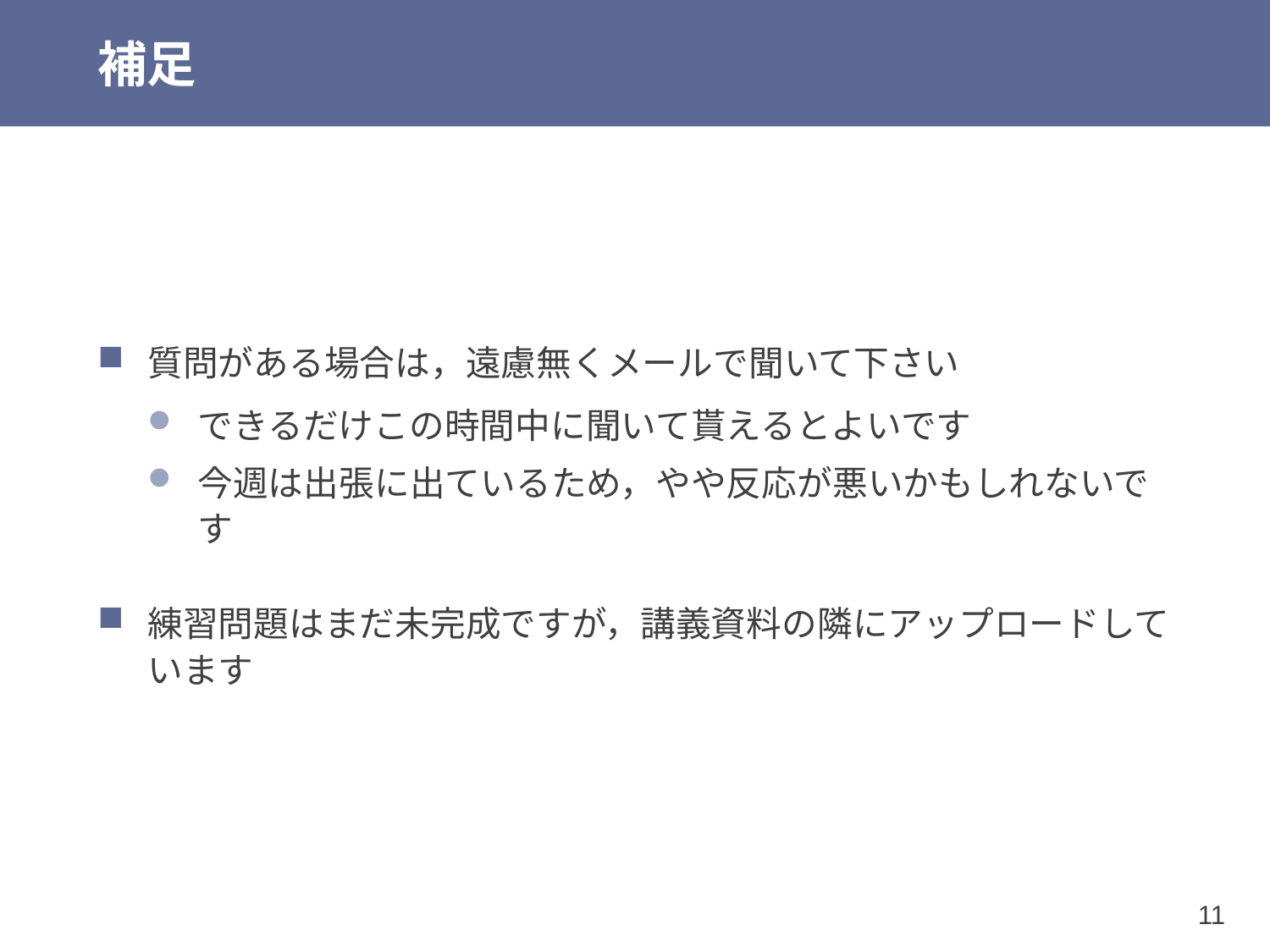

# 補足
質問がある場合は，遠慮無くメールで聞いて下さい
できるだけこの時間中に聞いて貰えるとよいです
今週は出張に出ているため，やや反応が悪いかもしれないです
練習問題はまだ未完成ですが，講義資料の隣にアップロードしています